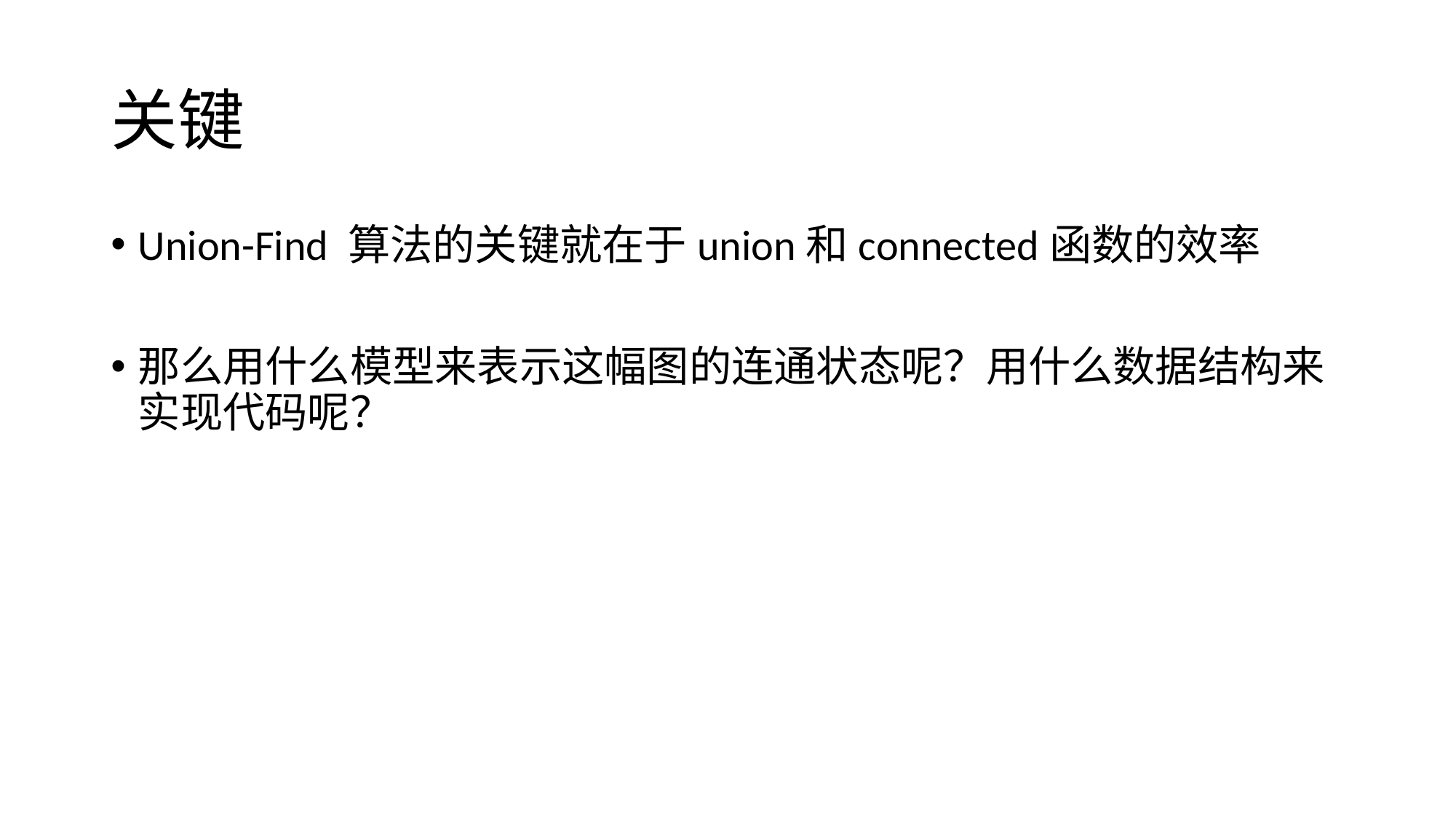

# 关键
Union-Find 算法的关键就在于union和connected函数的效率

那么用什么模型来表示这幅图的连通状态呢？用什么数据结构来实现代码呢？